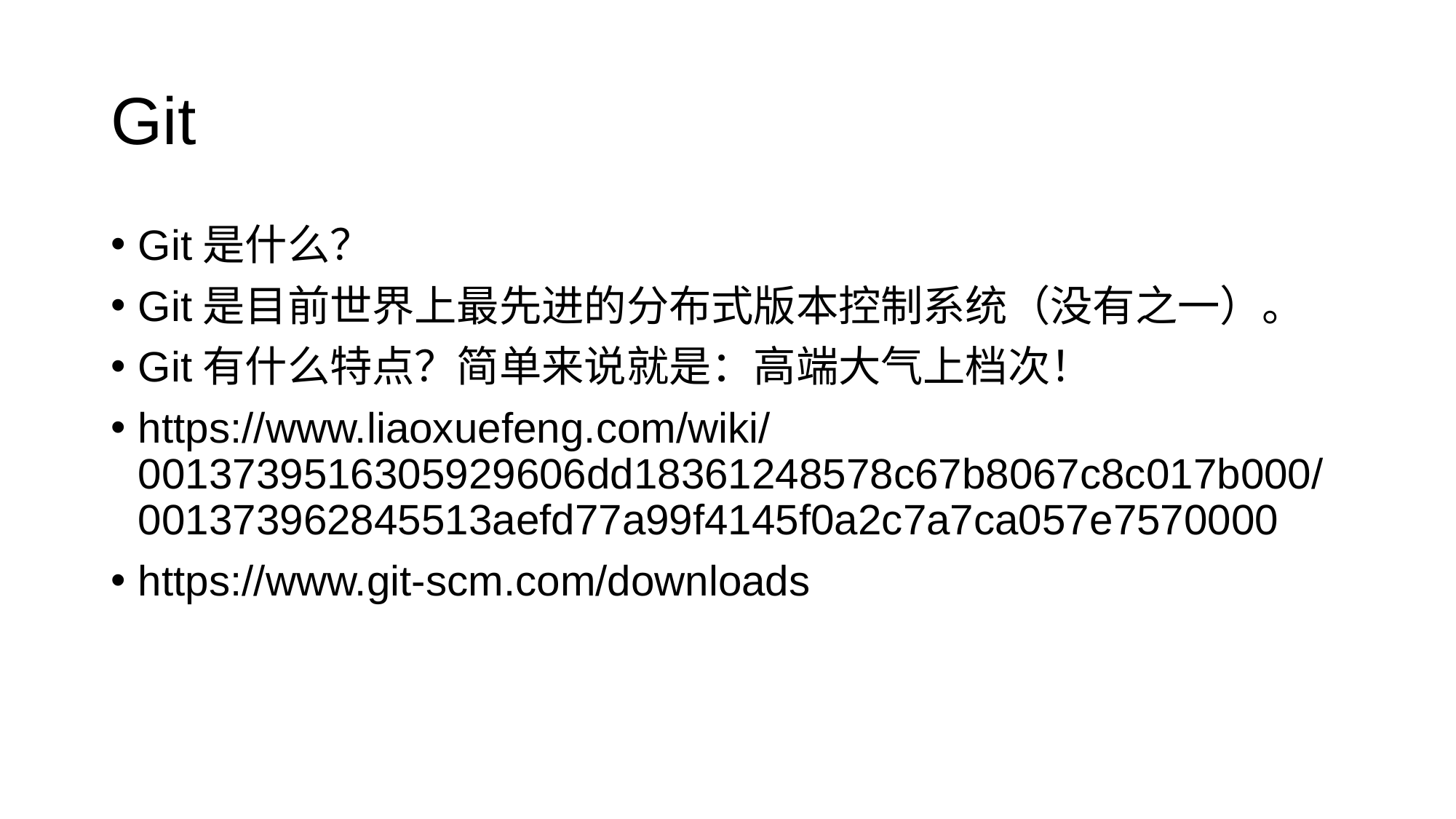

# Git
Git是什么？
Git是目前世界上最先进的分布式版本控制系统（没有之一）。
Git有什么特点？简单来说就是：高端大气上档次！
https://www.liaoxuefeng.com/wiki/0013739516305929606dd18361248578c67b8067c8c017b000/001373962845513aefd77a99f4145f0a2c7a7ca057e7570000
https://www.git-scm.com/downloads